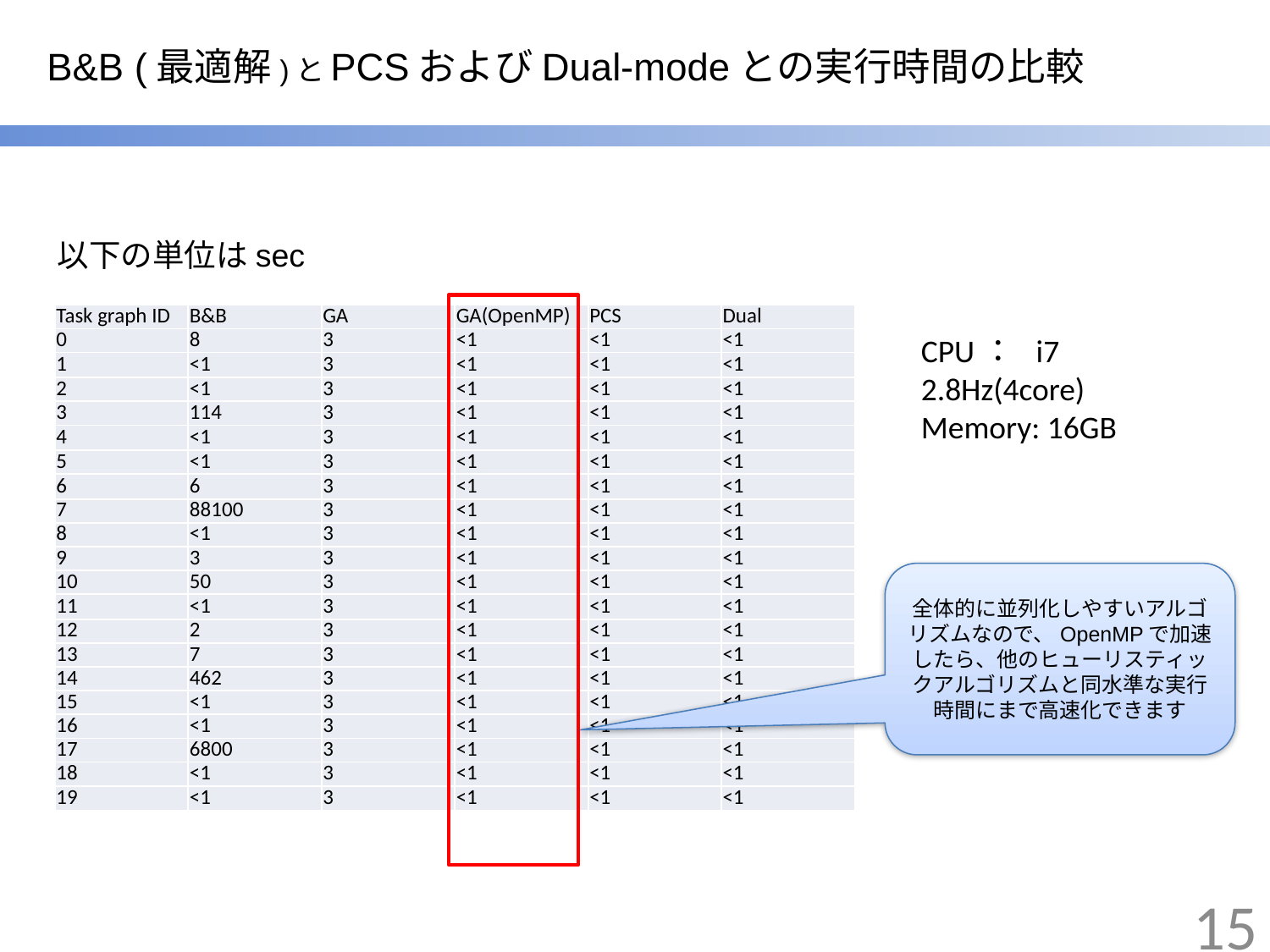

# B&B (最適解)とPCSおよびDual-modeとの実行時間の比較
以下の単位はsec

| Task graph ID | B&B | GA | GA(OpenMP) | PCS | Dual |
| --- | --- | --- | --- | --- | --- |
| 0 | 8 | 3 | <1 | <1 | <1 |
| 1 | <1 | 3 | <1 | <1 | <1 |
| 2 | <1 | 3 | <1 | <1 | <1 |
| 3 | 114 | 3 | <1 | <1 | <1 |
| 4 | <1 | 3 | <1 | <1 | <1 |
| 5 | <1 | 3 | <1 | <1 | <1 |
| 6 | 6 | 3 | <1 | <1 | <1 |
| 7 | 88100 | 3 | <1 | <1 | <1 |
| 8 | <1 | 3 | <1 | <1 | <1 |
| 9 | 3 | 3 | <1 | <1 | <1 |
| 10 | 50 | 3 | <1 | <1 | <1 |
| 11 | <1 | 3 | <1 | <1 | <1 |
| 12 | 2 | 3 | <1 | <1 | <1 |
| 13 | 7 | 3 | <1 | <1 | <1 |
| 14 | 462 | 3 | <1 | <1 | <1 |
| 15 | <1 | 3 | <1 | <1 | <1 |
| 16 | <1 | 3 | <1 | <1 | <1 |
| 17 | 6800 | 3 | <1 | <1 | <1 |
| 18 | <1 | 3 | <1 | <1 | <1 |
| 19 | <1 | 3 | <1 | <1 | <1 |
CPU：  i7  2.8Hz(4core)
Memory: 16GB
全体的に並列化しやすいアルゴリズムなので、OpenMPで加速したら、他のヒューリスティックアルゴリズムと同水準な実行時間にまで高速化できます
15